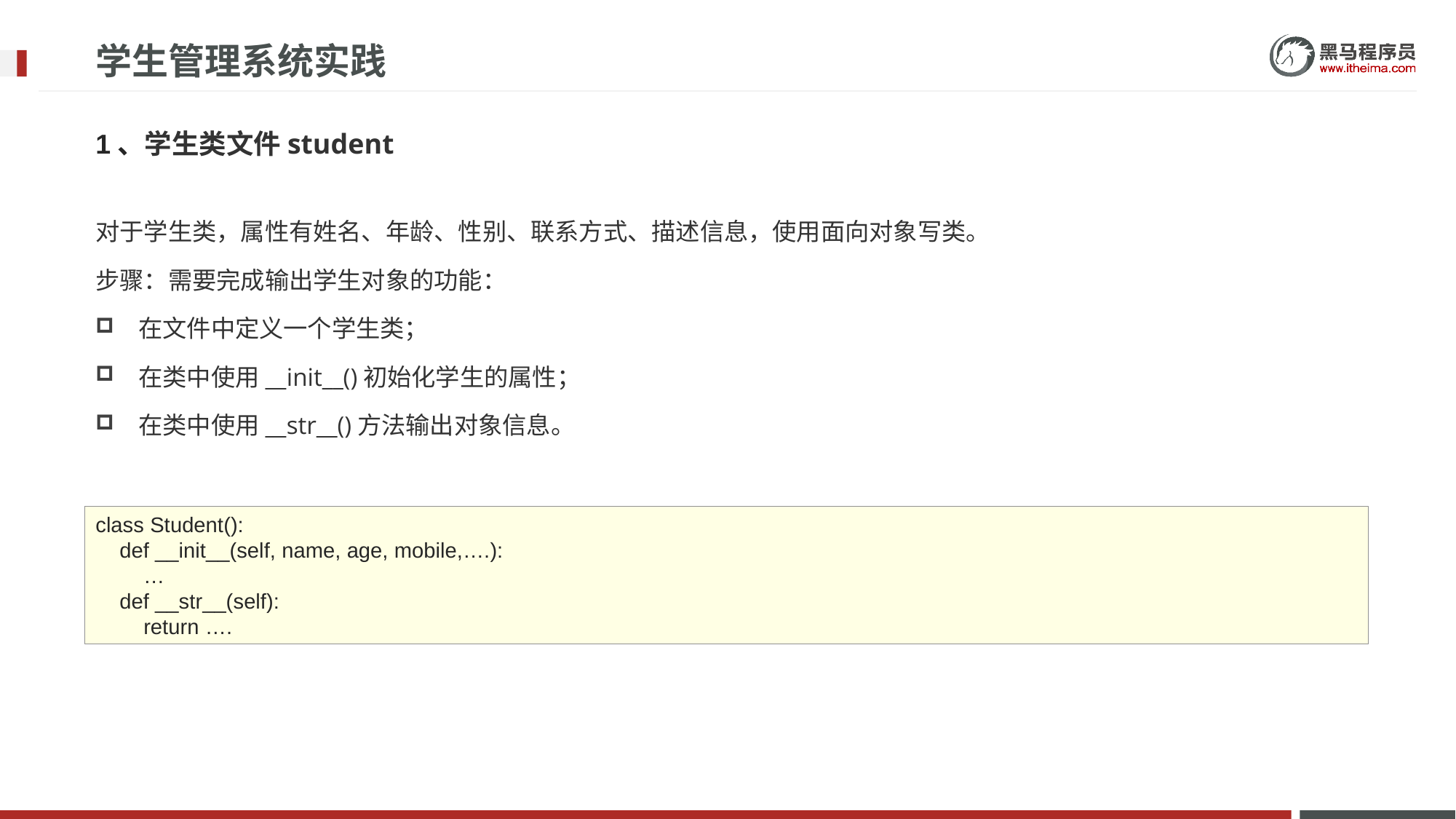

# 学生管理系统实践
1、学生类文件student
对于学生类，属性有姓名、年龄、性别、联系方式、描述信息，使用面向对象写类。
步骤：需要完成输出学生对象的功能：
在文件中定义一个学生类；
在类中使用__init__()初始化学生的属性；
在类中使用__str__()方法输出对象信息。
class Student():
    def __init__(self, name, age, mobile,….):
        …
    def __str__(self):
        return ….